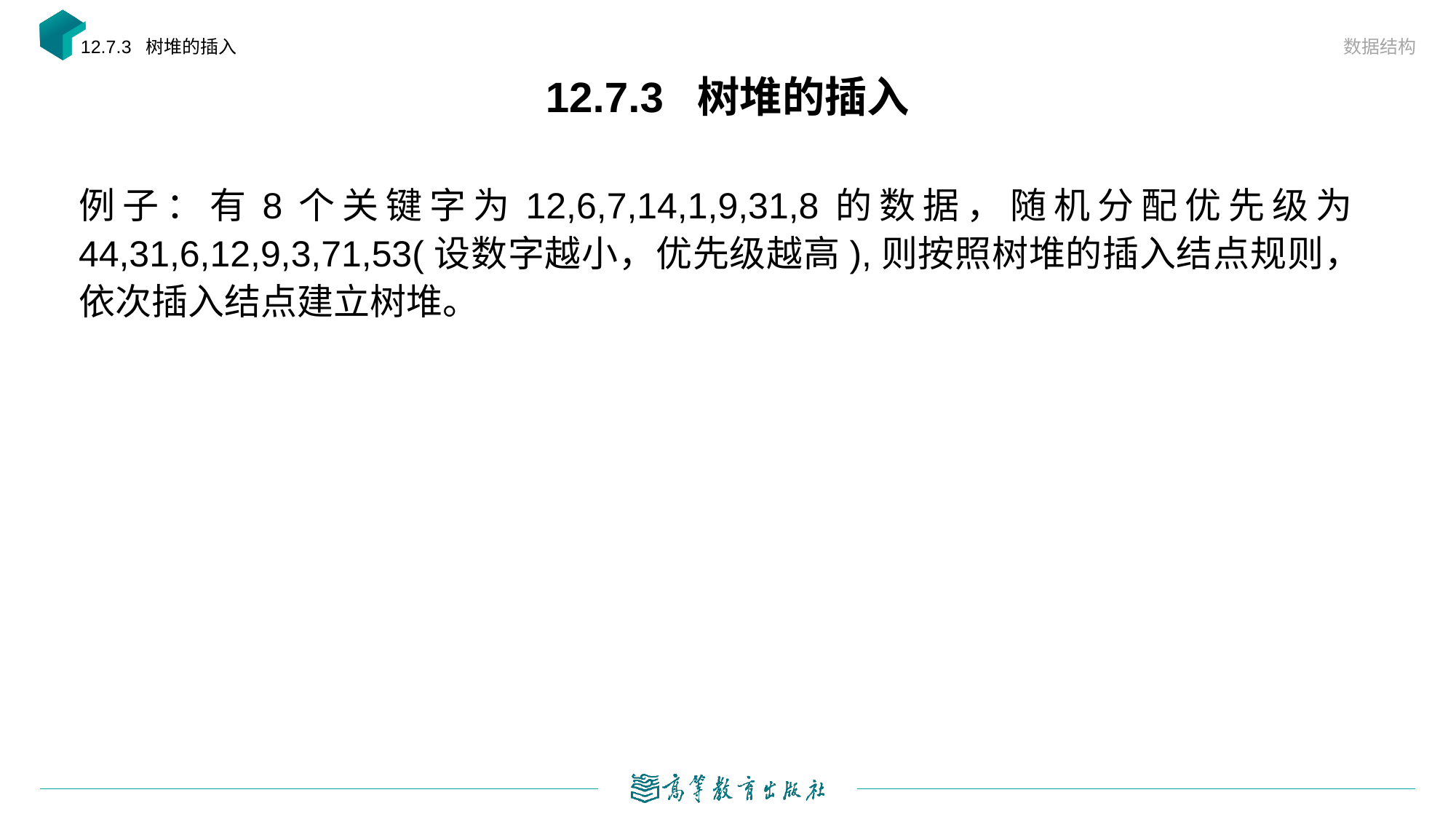

数据结构
12.7.3  树堆的插入
# 12.7.3  树堆的插入
例子：有8个关键字为12,6,7,14,1,9,31,8的数据，随机分配优先级为44,31,6,12,9,3,71,53(设数字越小，优先级越高),则按照树堆的插入结点规则，依次插入结点建立树堆。